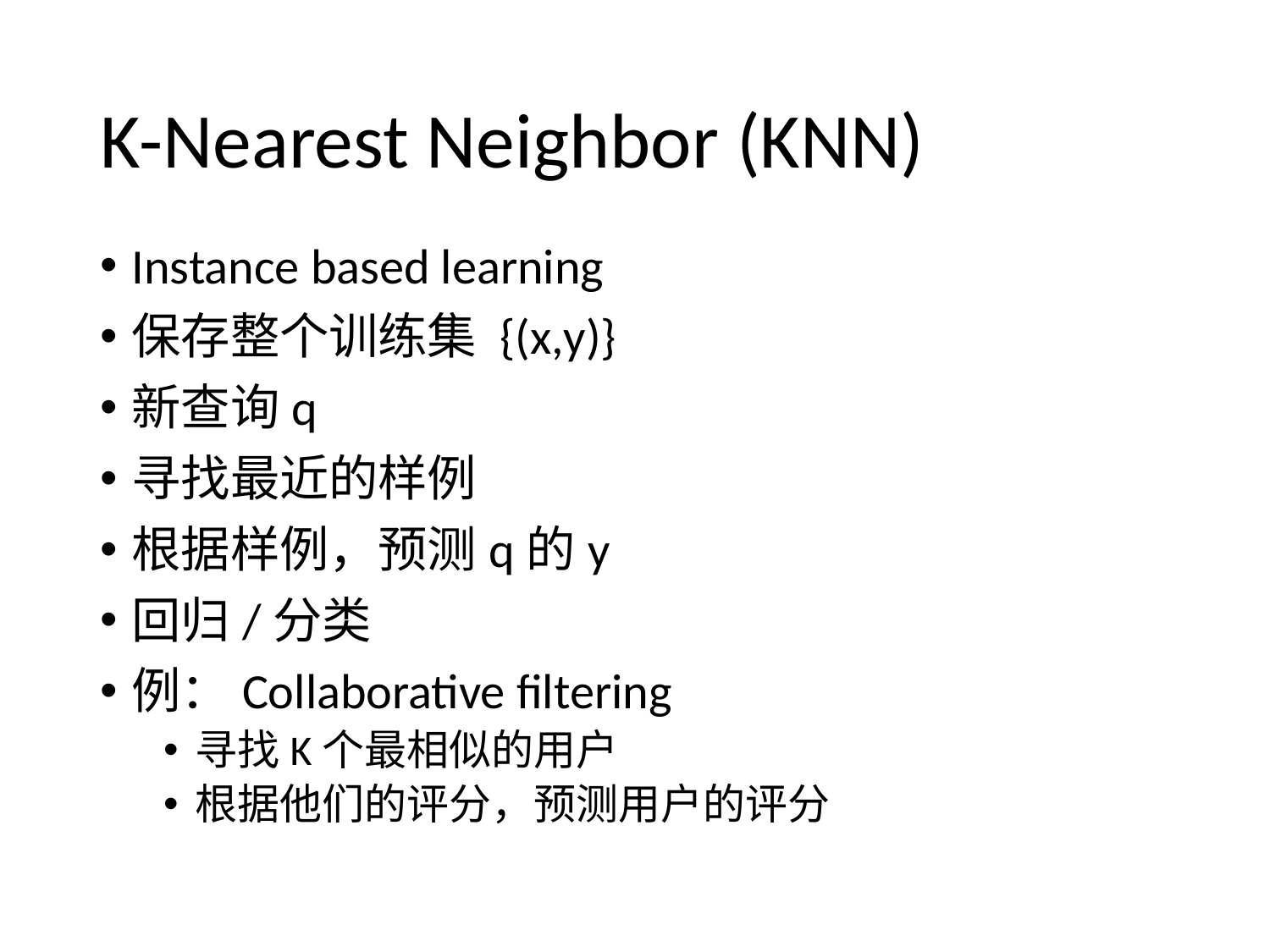

# K-Nearest Neighbor (KNN)
Instance based learning
保存整个训练集 {(x,y)}
新查询q
寻找最近的样例
根据样例，预测q的y
回归/分类
例：Collaborative filtering
寻找K个最相似的用户
根据他们的评分，预测用户的评分